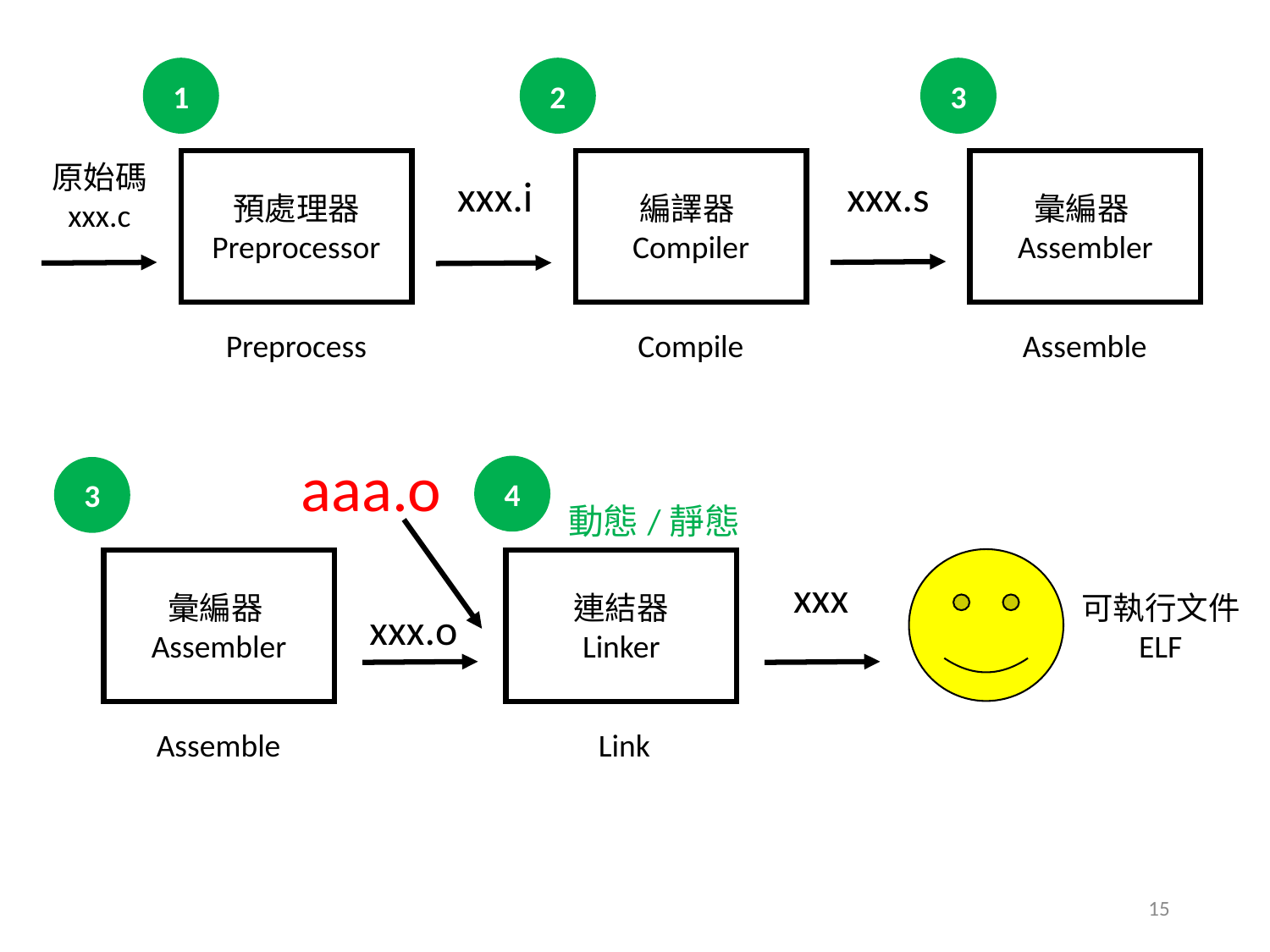

1
2
3
原始碼
xxx.c
預處理器
Preprocessor
編譯器Compiler
彙編器Assembler
xxx.i
xxx.s
Preprocess
Compile
Assemble
aaa.o
4
3
動態/靜態

彙編器Assembler
連結器
Linker
xxx
可執行文件
ELF
xxx.o
Assemble
Link
15